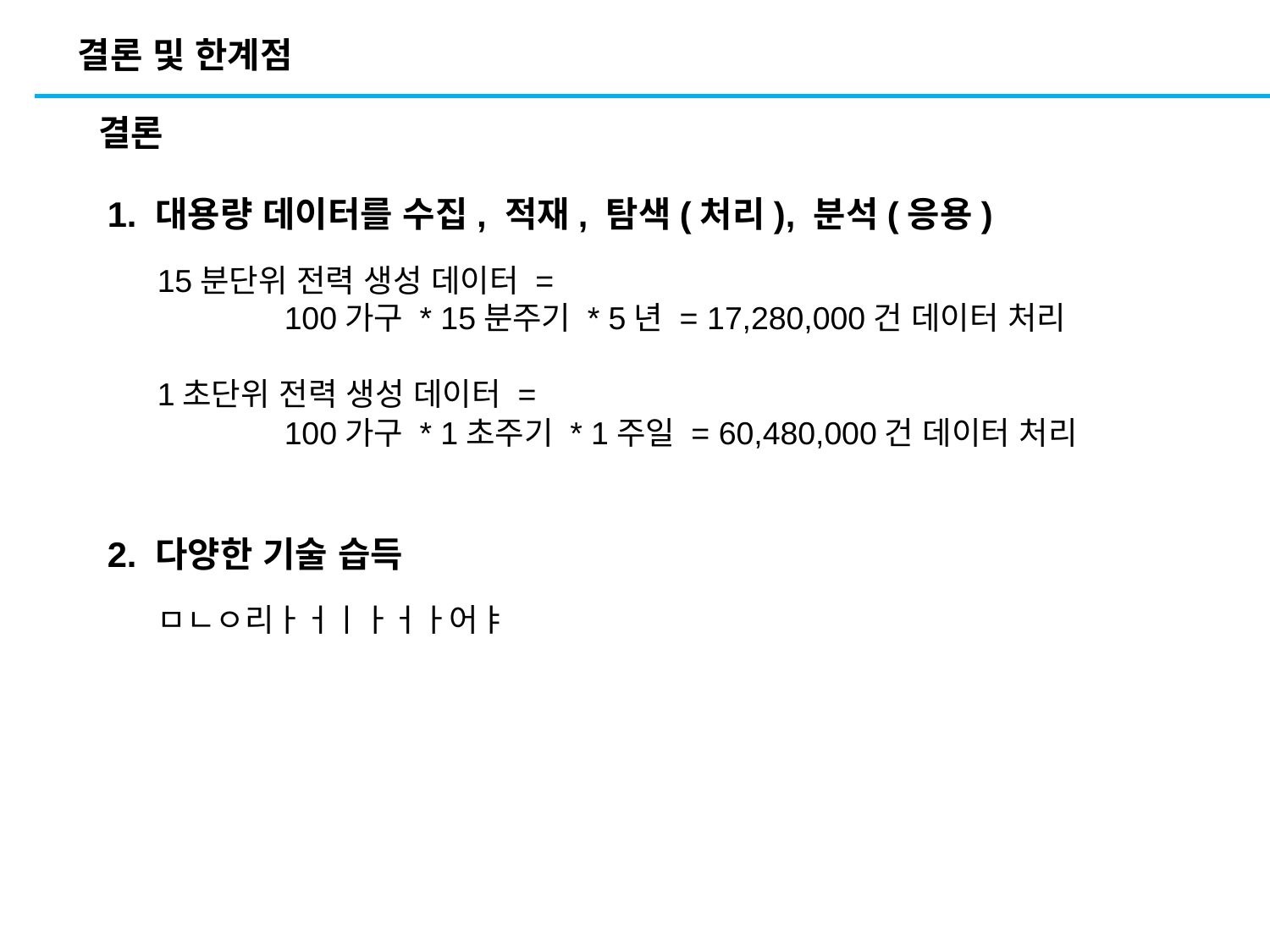

결론 및 한계점
결론
1. 대용량 데이터를 수집, 적재, 탐색(처리), 분석(응용)
15분단위 전력 생성 데이터 =
	100가구 * 15분주기 * 5년 = 17,280,000건 데이터 처리

1초단위 전력 생성 데이터 =
	100가구 * 1초주기 * 1주일 = 60,480,000건 데이터 처리

2. 다양한 기술 습득
ㅁㄴㅇ리ㅏㅓㅣㅏㅓㅏ어ㅑ